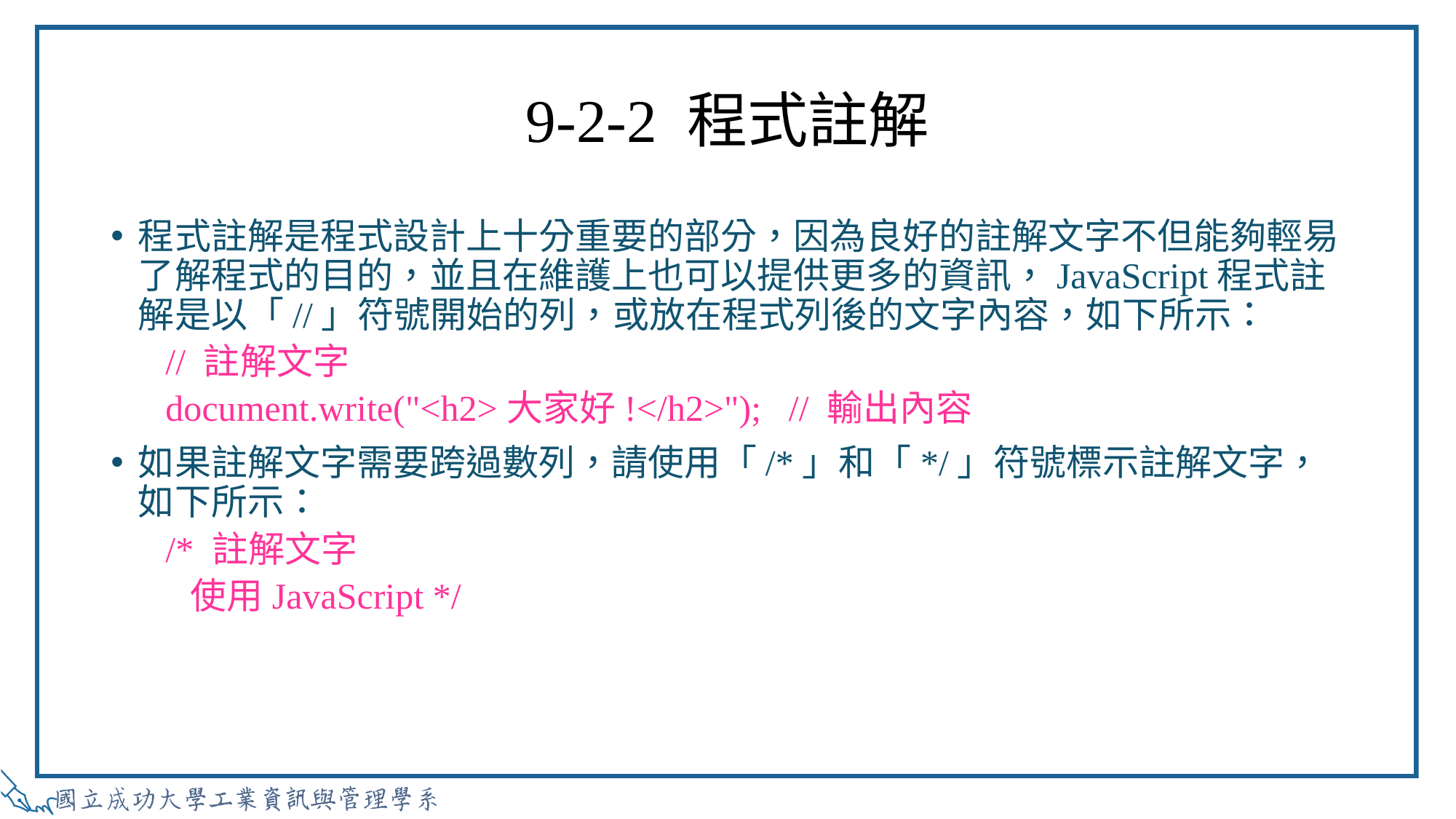

# 9-2-2 程式註解
程式註解是程式設計上十分重要的部分，因為良好的註解文字不但能夠輕易了解程式的目的，並且在維護上也可以提供更多的資訊，JavaScript程式註解是以「//」符號開始的列，或放在程式列後的文字內容，如下所示：
// 註解文字
document.write("<h2>大家好!</h2>");   // 輸出內容
如果註解文字需要跨過數列，請使用「/*」和「*/」符號標示註解文字，如下所示：
/* 註解文字
  使用JavaScript */